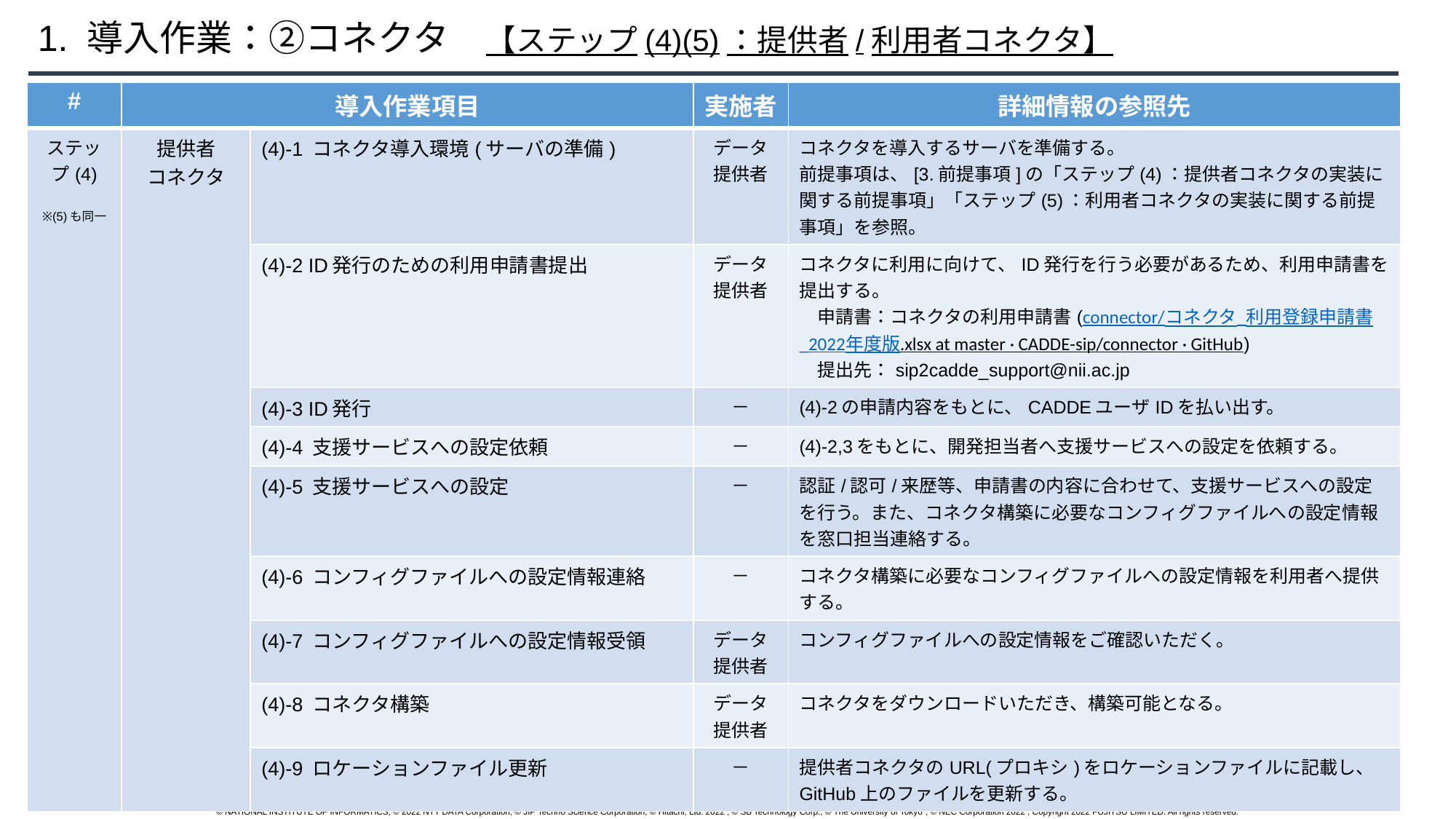

1. 導入作業：②コネクタ　【ステップ(4)(5)：提供者/利用者コネクタ】
| # | 導入作業項目 |  | 実施者 | 詳細情報の参照先 |
| --- | --- | --- | --- | --- |
| ステップ(4) ※(5)も同一 | 提供者 コネクタ | (4)-1 コネクタ導入環境(サーバの準備) | データ 提供者 | コネクタを導入するサーバを準備する。 前提事項は、[3.前提事項]の「ステップ(4)：提供者コネクタの実装に関する前提事項」「ステップ(5)：利用者コネクタの実装に関する前提事項」を参照。 |
|  |  | (4)-2 ID発行のための利用申請書提出 | データ 提供者 | コネクタに利用に向けて、ID発行を行う必要があるため、利用申請書を提出する。 　申請書：コネクタの利用申請書(connector/コネクタ\_利用登録申請書\_2022年度版.xlsx at master · CADDE-sip/connector · GitHub) 　提出先：sip2cadde\_support@nii.ac.jp |
|  |  | (4)-3 ID発行 | － | (4)-2の申請内容をもとに、CADDEユーザIDを払い出す。 |
|  |  | (4)-4 支援サービスへの設定依頼 | － | (4)-2,3をもとに、開発担当者へ支援サービスへの設定を依頼する。 |
|  |  | (4)-5 支援サービスへの設定 | － | 認証/認可/来歴等、申請書の内容に合わせて、支援サービスへの設定を行う。また、コネクタ構築に必要なコンフィグファイルへの設定情報を窓口担当連絡する。 |
|  |  | (4)-6 コンフィグファイルへの設定情報連絡 | － | コネクタ構築に必要なコンフィグファイルへの設定情報を利用者へ提供する。 |
|  |  | (4)-7 コンフィグファイルへの設定情報受領 | データ 提供者 | コンフィグファイルへの設定情報をご確認いただく。 |
|  |  | (4)-8 コネクタ構築 | データ 提供者 | コネクタをダウンロードいただき、構築可能となる。 |
|  |  | (4)-9 ロケーションファイル更新 | － | 提供者コネクタのURL(プロキシ)をロケーションファイルに記載し、GitHub上のファイルを更新する。 |